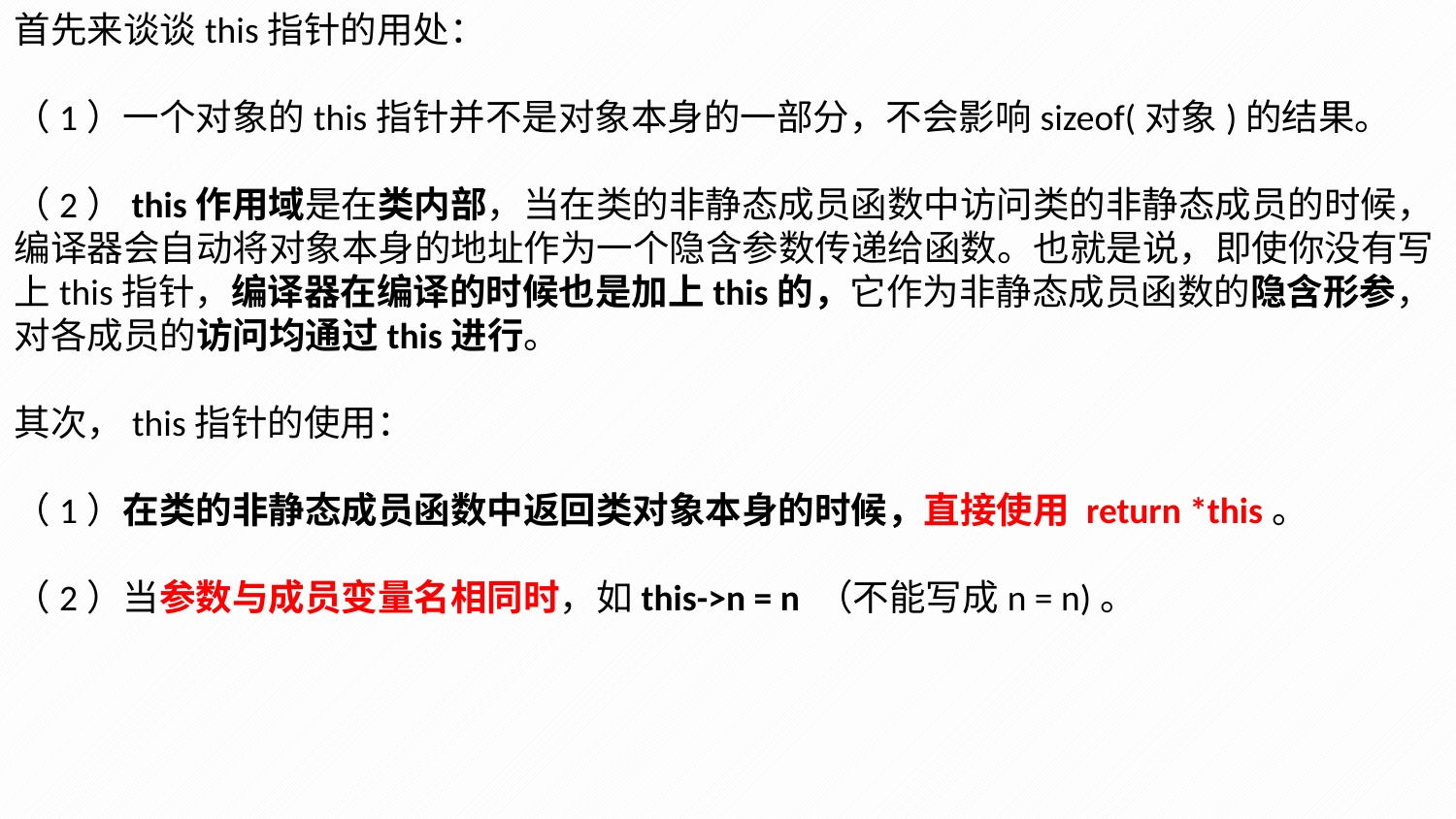

首先来谈谈this指针的用处：

（1）一个对象的this指针并不是对象本身的一部分，不会影响sizeof(对象)的结果。

（2）this作用域是在类内部，当在类的非静态成员函数中访问类的非静态成员的时候，编译器会自动将对象本身的地址作为一个隐含参数传递给函数。也就是说，即使你没有写上this指针，编译器在编译的时候也是加上this的，它作为非静态成员函数的隐含形参，对各成员的访问均通过this进行。

其次，this指针的使用：

（1）在类的非静态成员函数中返回类对象本身的时候，直接使用 return *this。

（2）当参数与成员变量名相同时，如this->n = n （不能写成n = n)。